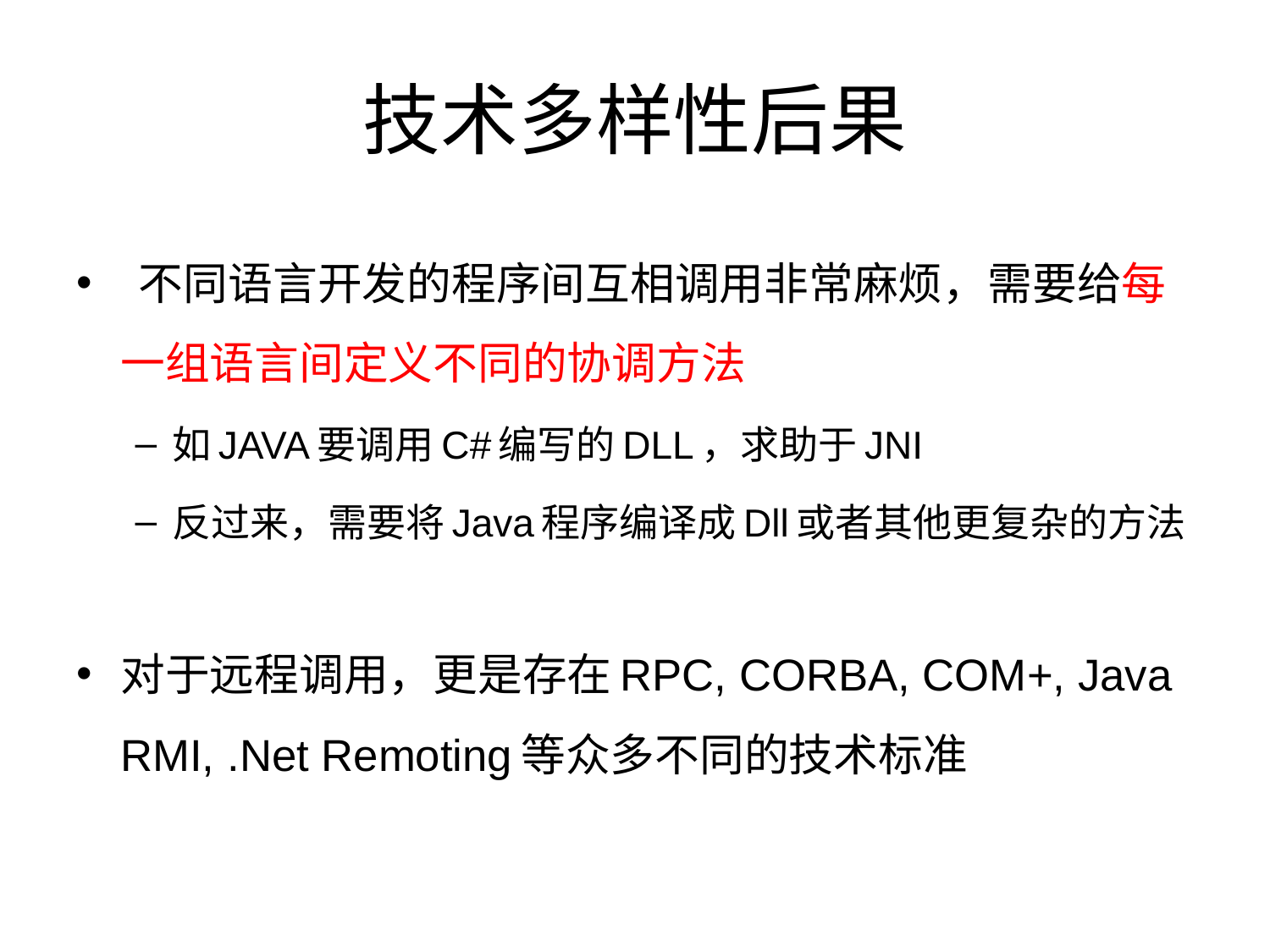

# 技术多样性后果
 不同语言开发的程序间互相调用非常麻烦，需要给每一组语言间定义不同的协调方法
如JAVA要调用C#编写的DLL，求助于JNI
反过来，需要将Java程序编译成Dll或者其他更复杂的方法

对于远程调用，更是存在RPC, CORBA, COM+, Java RMI, .Net Remoting等众多不同的技术标准